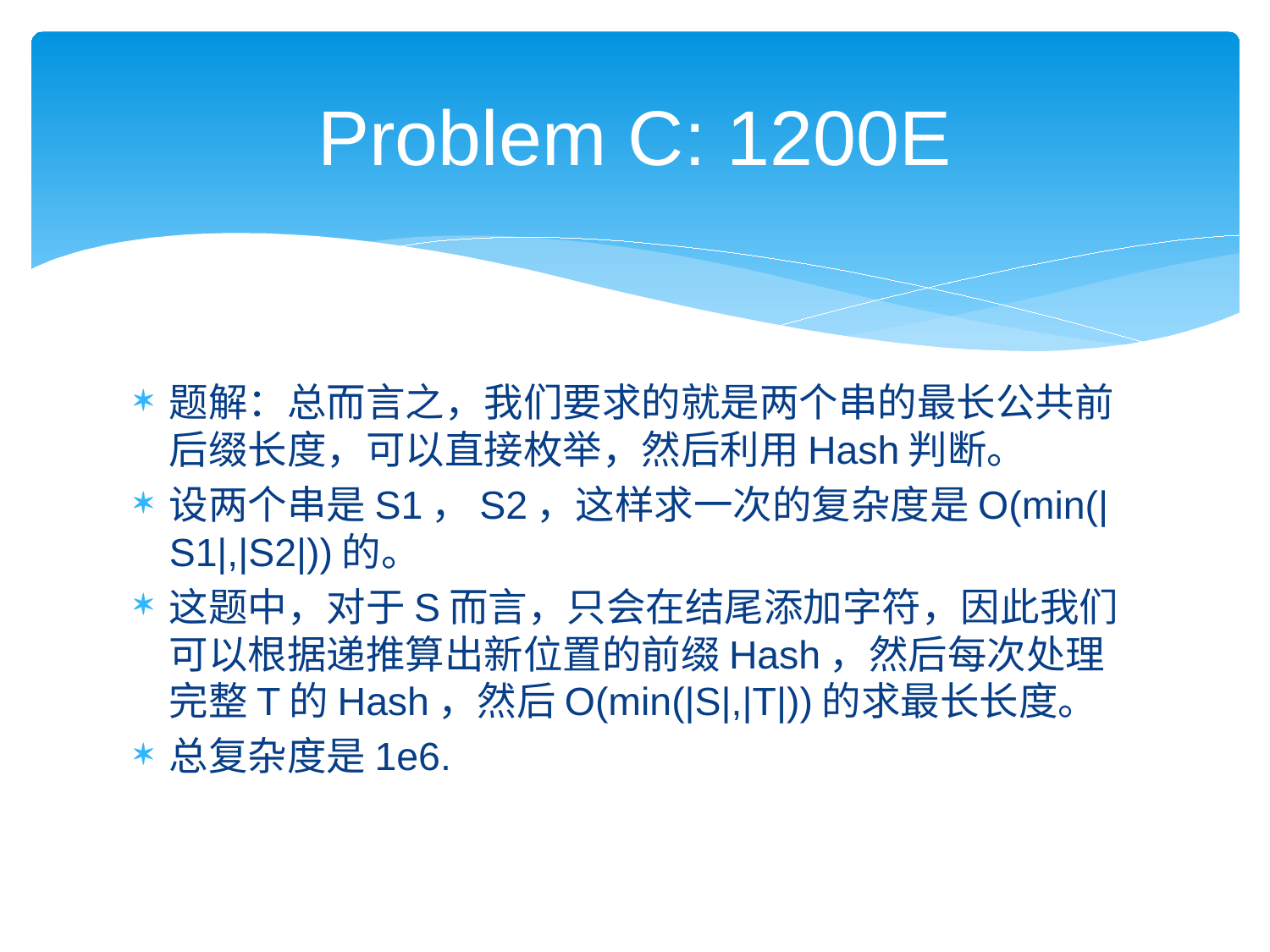

# Problem C: 1200E
题解：总而言之，我们要求的就是两个串的最长公共前后缀长度，可以直接枚举，然后利用Hash判断。
设两个串是S1，S2，这样求一次的复杂度是O(min(|S1|,|S2|))的。
这题中，对于S而言，只会在结尾添加字符，因此我们可以根据递推算出新位置的前缀Hash，然后每次处理完整T的Hash，然后O(min(|S|,|T|))的求最长长度。
总复杂度是1e6.